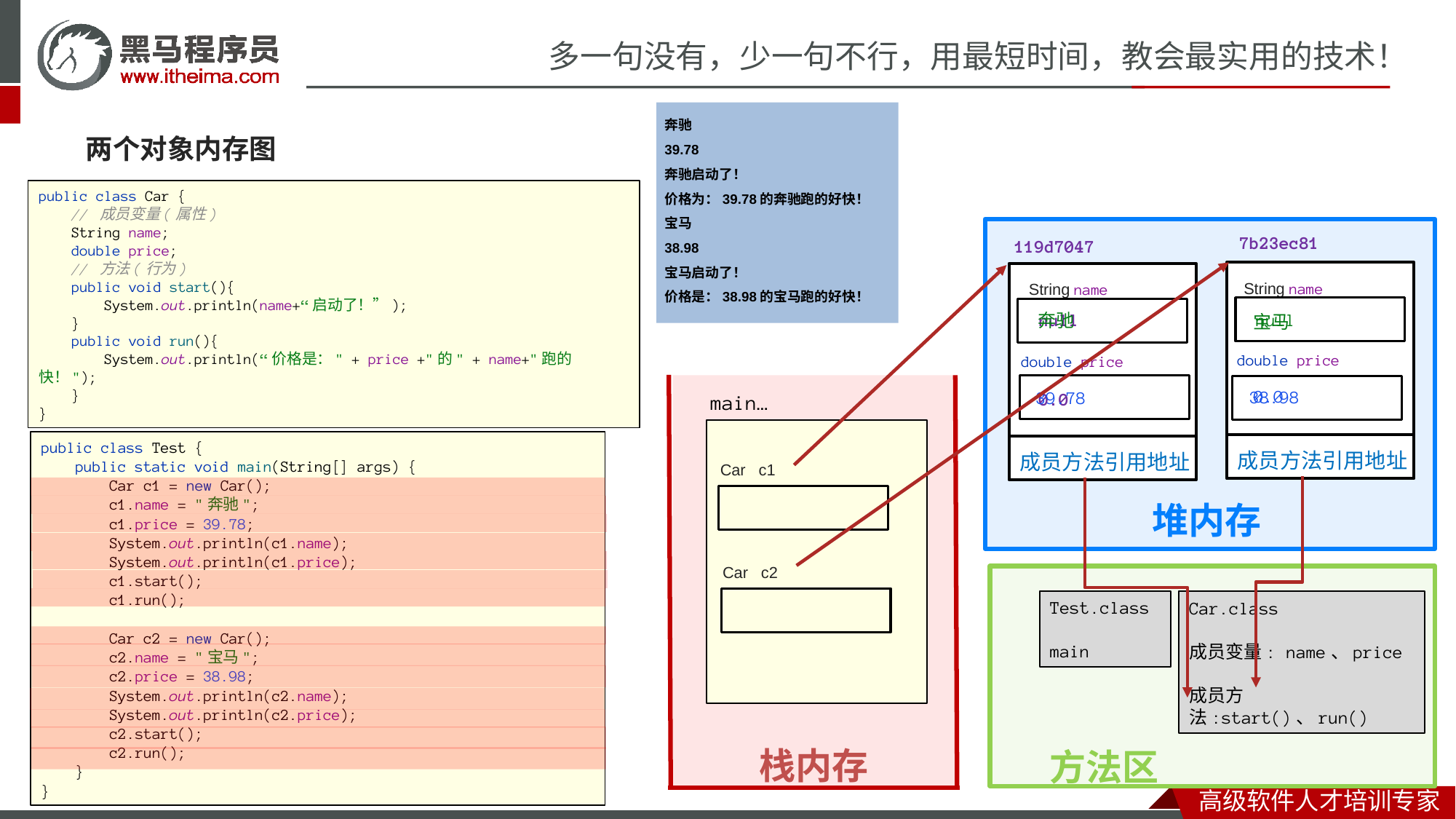

奔驰
39.78
奔驰启动了！
价格为：39.78的奔驰跑的好快！
宝马
38.98
宝马启动了！
价格是：38.98的宝马跑的好快！
两个对象内存图

public class Car {
    // 成员变量(属性)
    String name;
    double price;
    // 方法(行为)
    public void start(){
        System.out.println(name+“启动了！”);
    }
    public void run(){
        System.out.println(“价格是：" + price +"的" + name+"跑的快！");
    }
}

堆内存
7b23ec81
119d7047

String name
String name

null
null
奔驰
宝马
double price
double price

栈内存

0.0
38.98
39.78
0.0
main…

public class Test {
    public static void main(String[] args) {
        Car c1 = new Car();
        c1.name = "奔驰";
        c1.price = 39.78;
        System.out.println(c1.name);
        System.out.println(c1.price);
        c1.start();
        c1.run();
        Car c2 = new Car();
        c2.name = "宝马";
        c2.price = 38.98;
        System.out.println(c2.name);
        System.out.println(c2.price);
        c2.start();
        c2.run();
    }
}
成员方法引用地址
成员方法引用地址
Car   c1

Car   c2

方法区

Test.class

main
Car.class

成员变量: name、price

成员方法:start()、run()